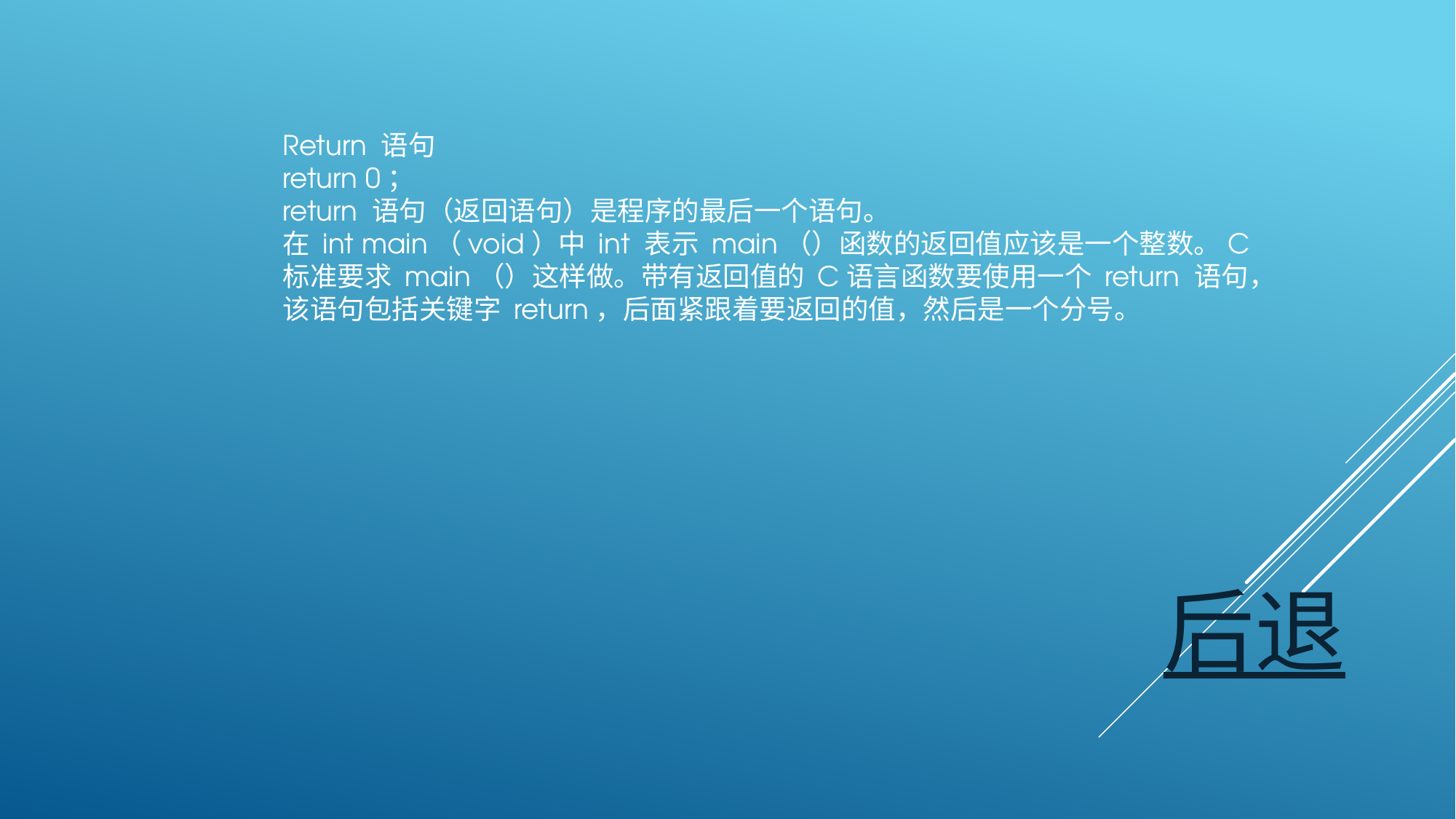

Return 语句
return 0；
return 语句（返回语句）是程序的最后一个语句。
在 int main（void）中 int 表示 main（）函数的返回值应该是一个整数。C标准要求 main（）这样做。带有返回值的 C语言函数要使用一个 return 语句，该语句包括关键字 return，后面紧跟着要返回的值，然后是一个分号。
后退